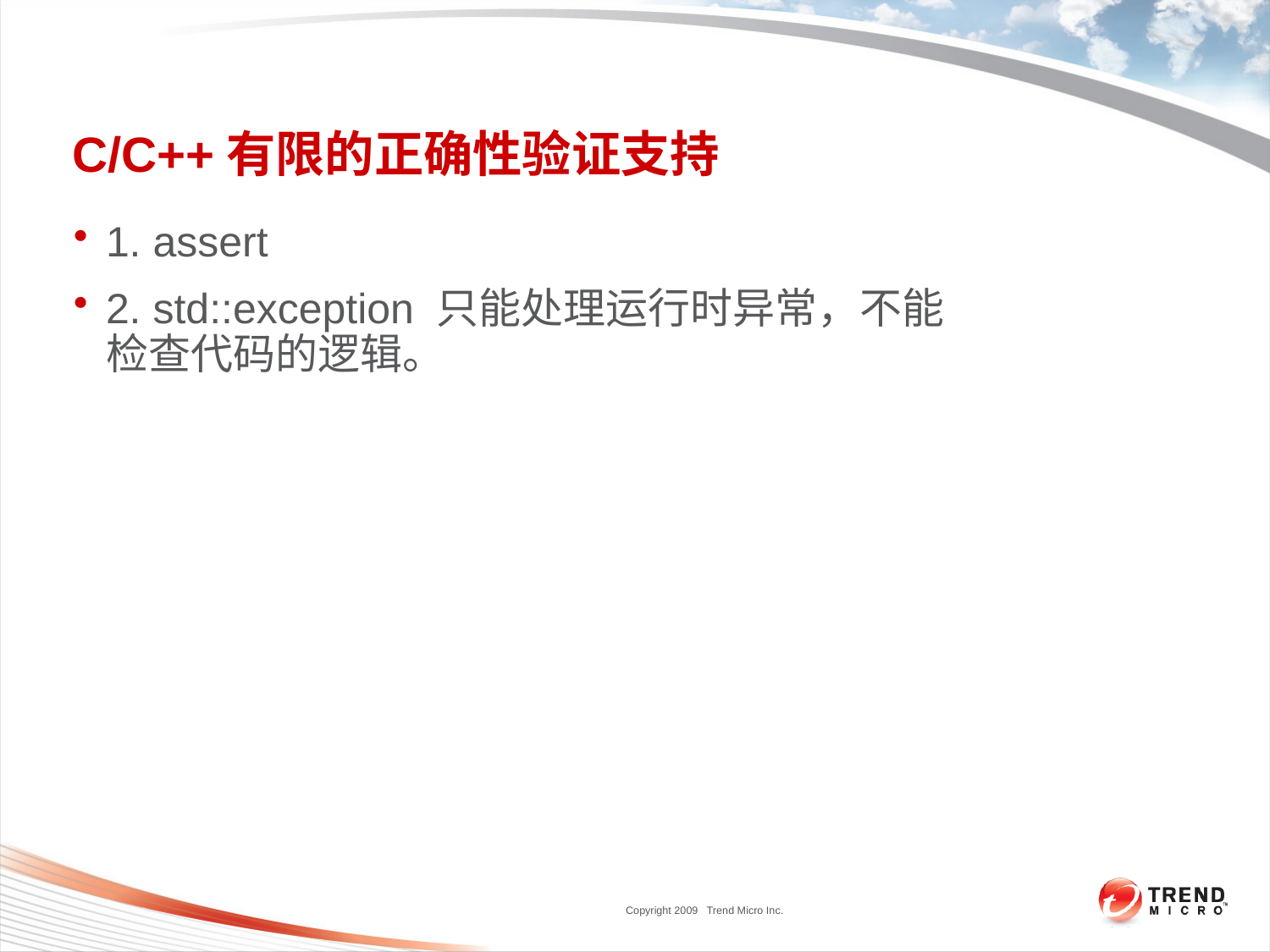

# C/C++有限的正确性验证支持
1. assert
2. std::exception 只能处理运行时异常，不能检查代码的逻辑。